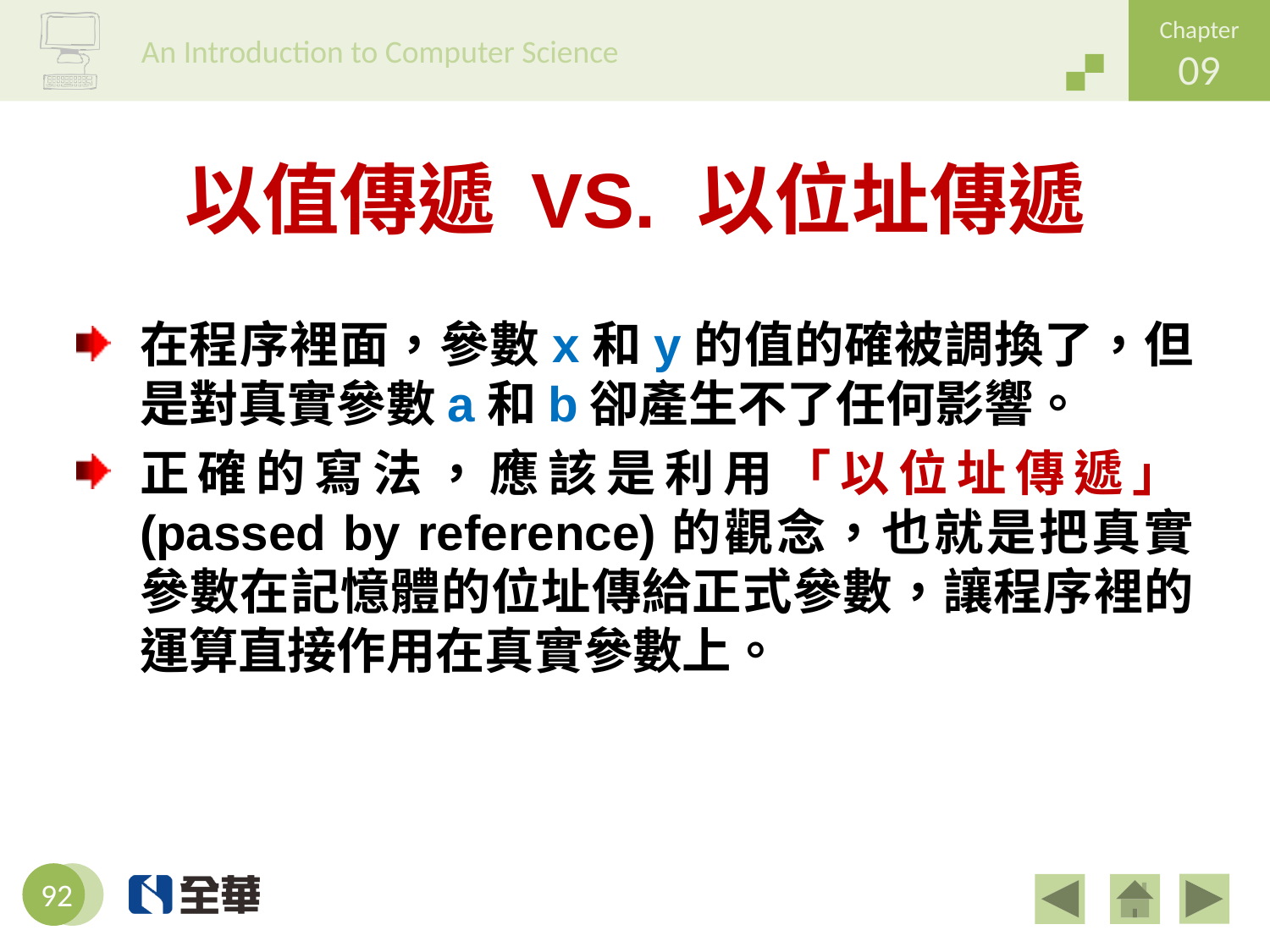

# 以值傳遞 VS. 以位址傳遞
在程序裡面，參數x和y的值的確被調換了，但是對真實參數a和b卻產生不了任何影響。
正確的寫法，應該是利用「以位址傳遞」(passed by reference)的觀念，也就是把真實參數在記憶體的位址傳給正式參數，讓程序裡的運算直接作用在真實參數上。